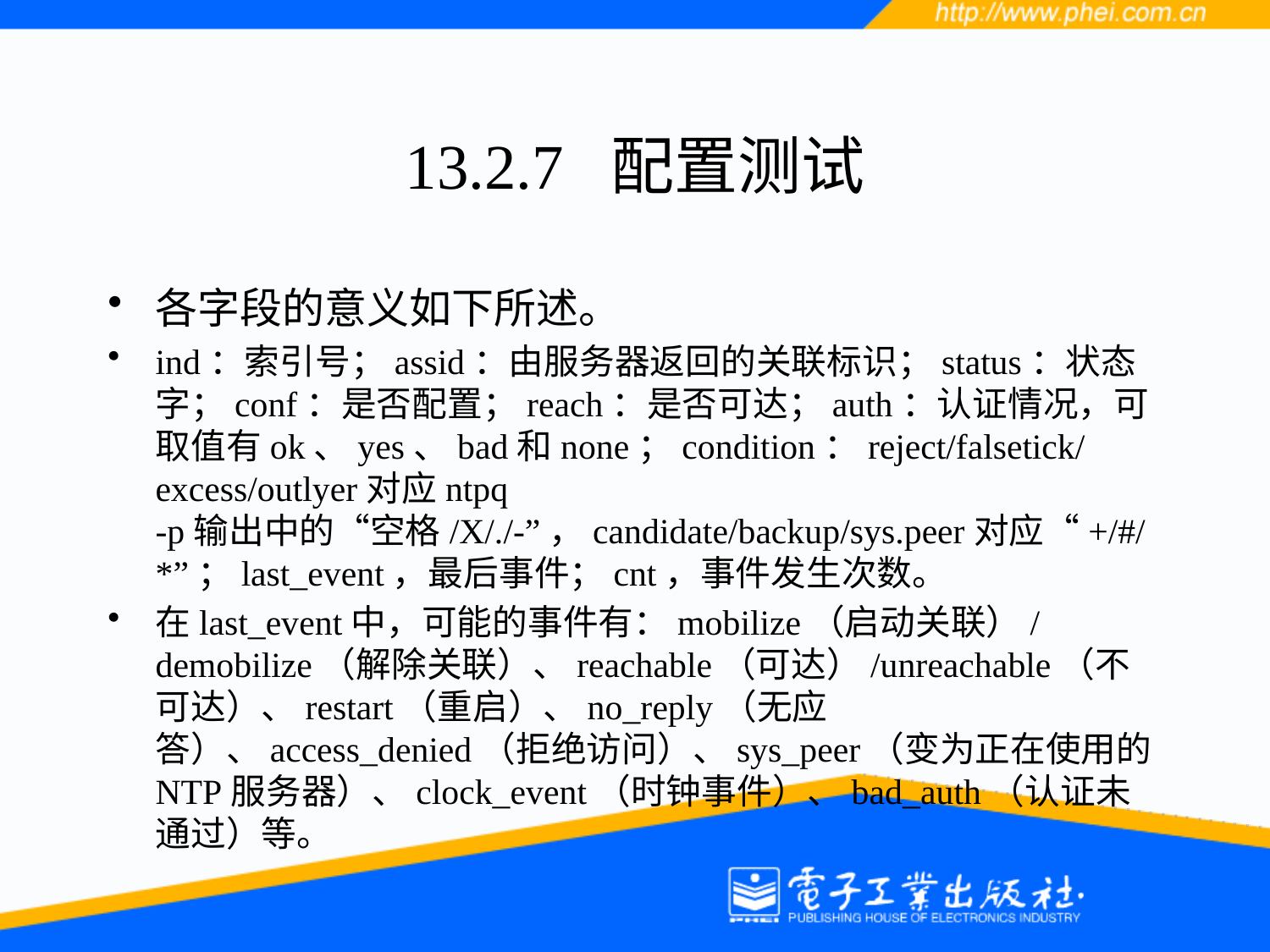

# 13.2.7  配置测试
各字段的意义如下所述。
ind：索引号；assid：由服务器返回的关联标识；status：状态字；conf：是否配置；reach：是否可达；auth：认证情况，可取值有ok、yes、bad和none；condition：reject/falsetick/excess/outlyer对应ntpq -p输出中的“空格/X/./-”，candidate/backup/sys.peer对应“+/#/*”；last_event，最后事件；cnt，事件发生次数。
在last_event中，可能的事件有：mobilize（启动关联）/demobilize（解除关联）、reachable（可达）/unreachable（不可达）、restart（重启）、no_reply（无应答）、access_denied（拒绝访问）、sys_peer（变为正在使用的NTP服务器）、clock_event（时钟事件）、bad_auth（认证未通过）等。